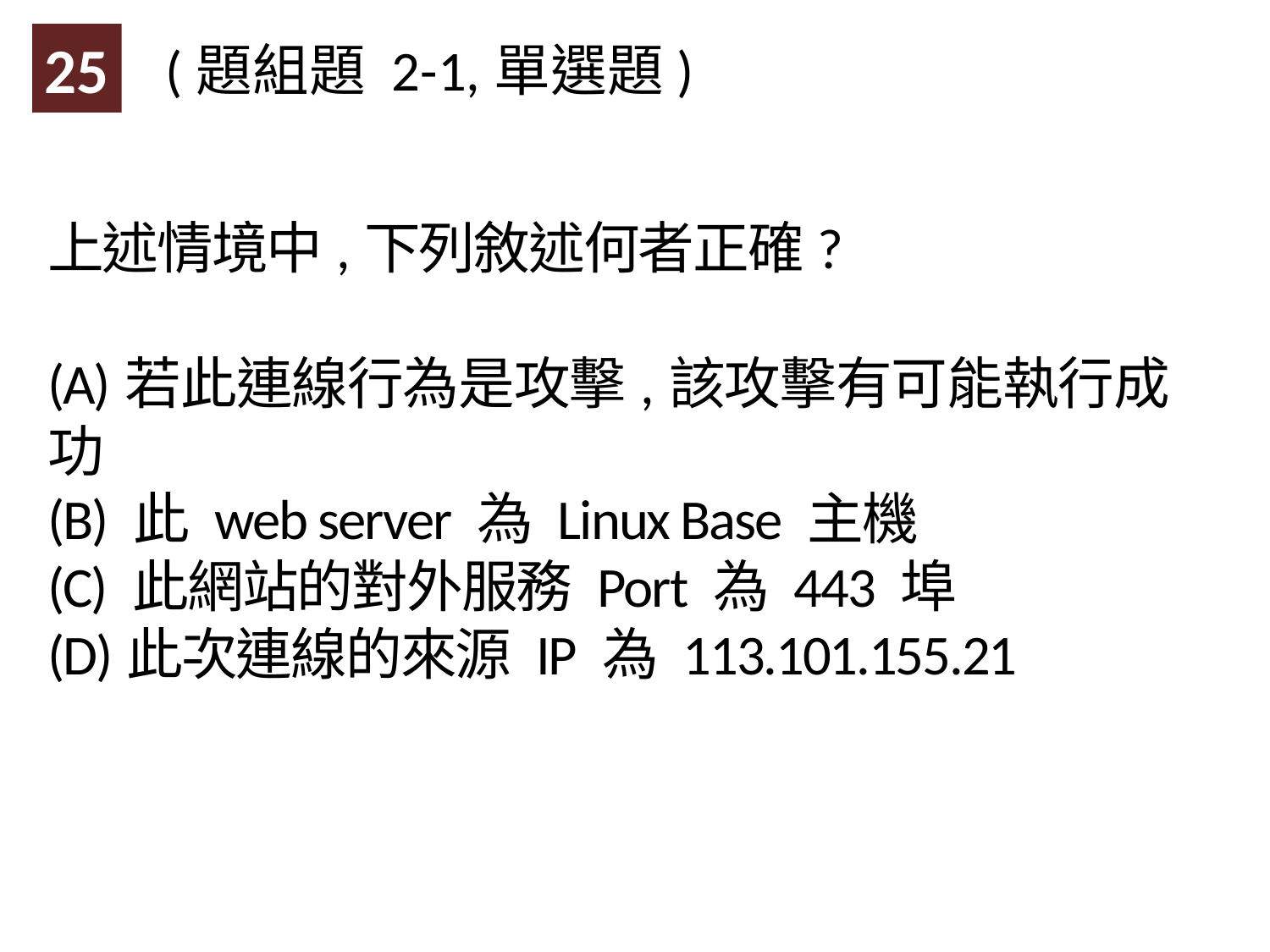

25
(題組題 2-1,單選題)
上述情境中,下列敘述何者正確?

(A)若此連線行為是攻擊,該攻擊有可能執行成功
(B) 此 web server 為 Linux Base 主機
(C) 此網站的對外服務 Port 為 443 埠
(D)此次連線的來源 IP 為 113.101.155.21